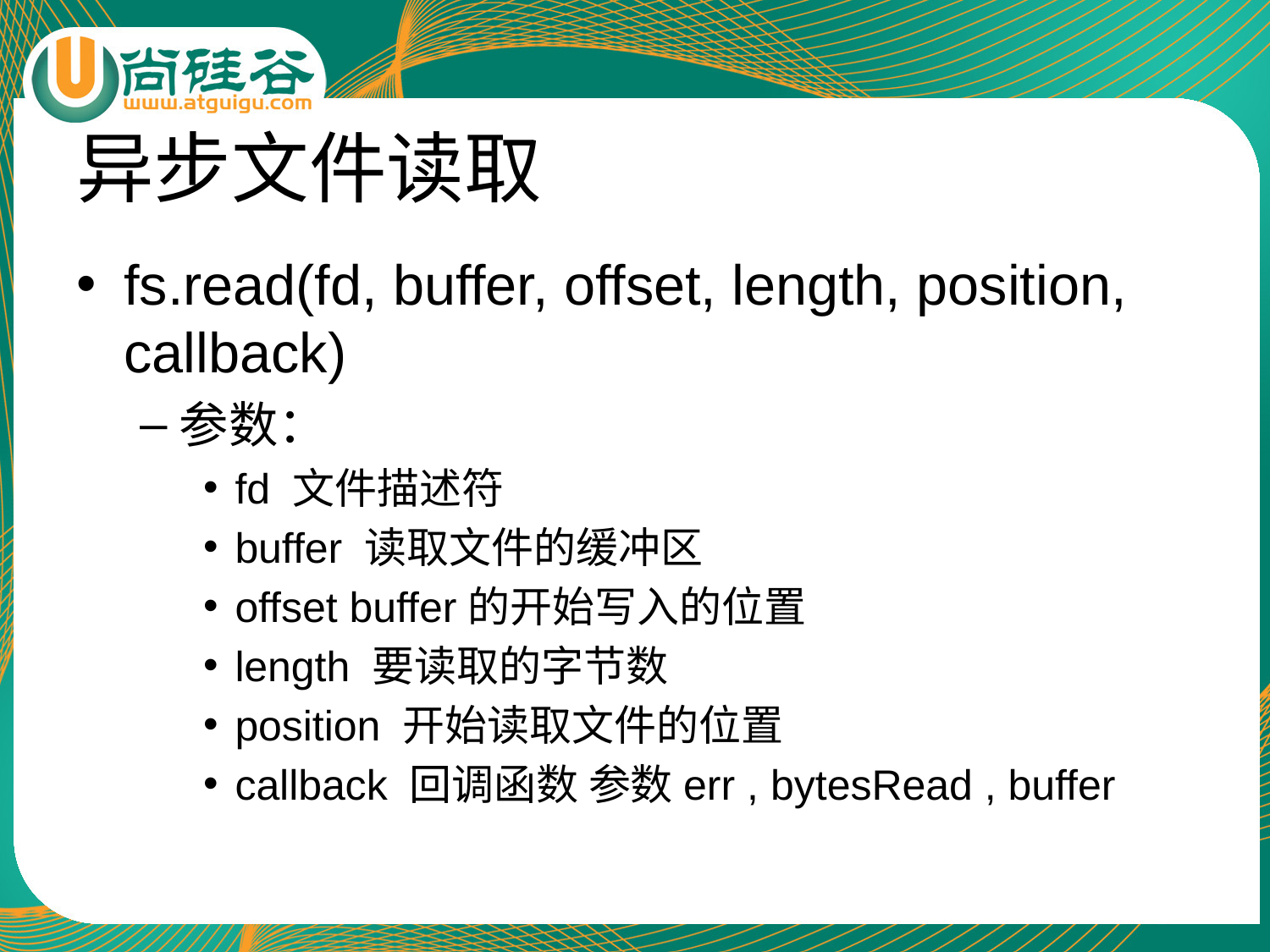

# 异步文件读取
fs.read(fd, buffer, offset, length, position, callback)
参数：
fd 文件描述符
buffer 读取文件的缓冲区
offset buffer的开始写入的位置
length 要读取的字节数
position 开始读取文件的位置
callback 回调函数 参数err , bytesRead , buffer